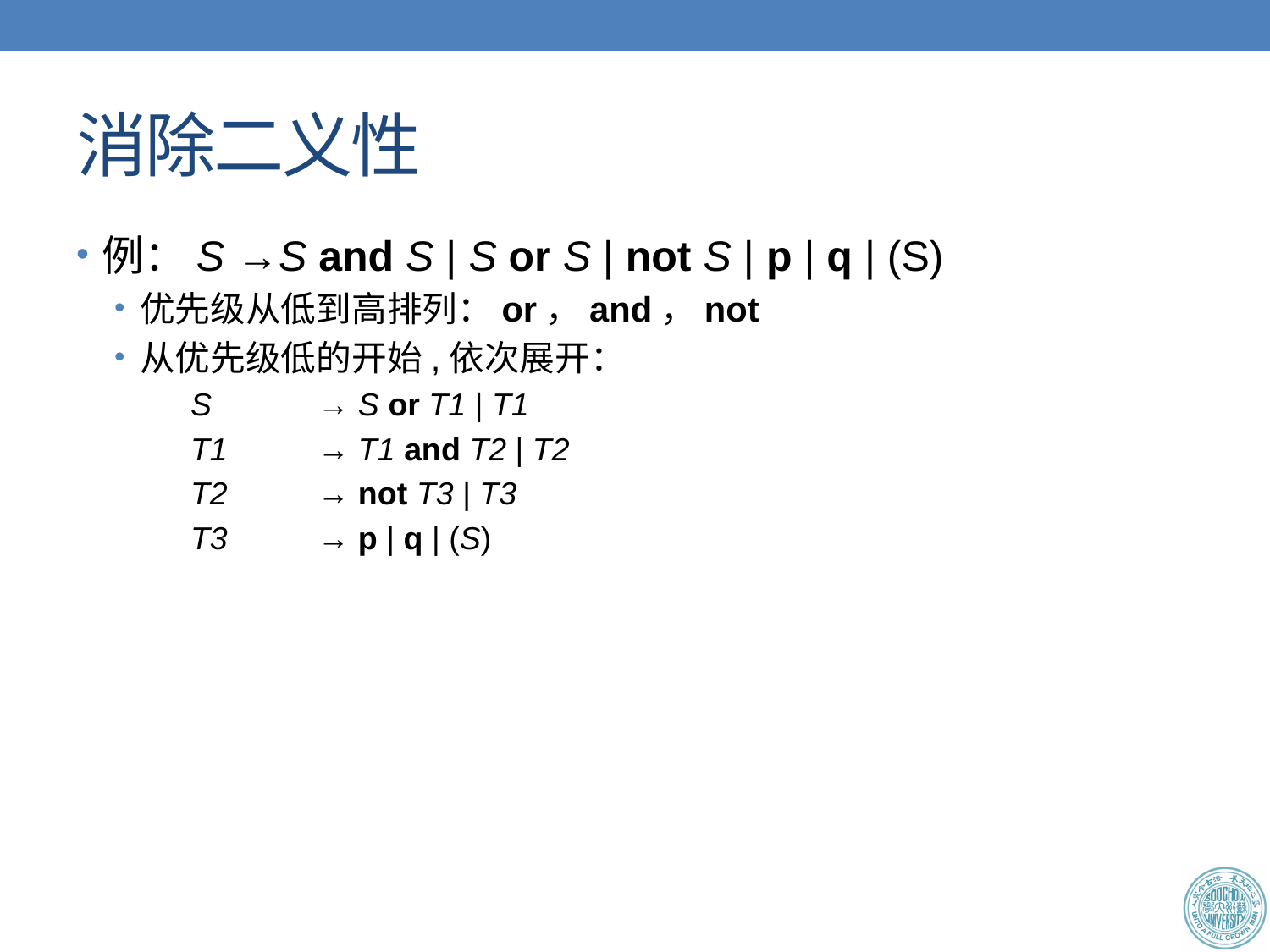

# 消除二义性
例：S →S and S | S or S | not S | p | q | (S)
优先级从低到高排列：or，and，not
从优先级低的开始,依次展开：
S	→ S or T1 | T1
T1	→ T1 and T2 | T2
T2	→ not T3 | T3
T3	→ p | q | (S)